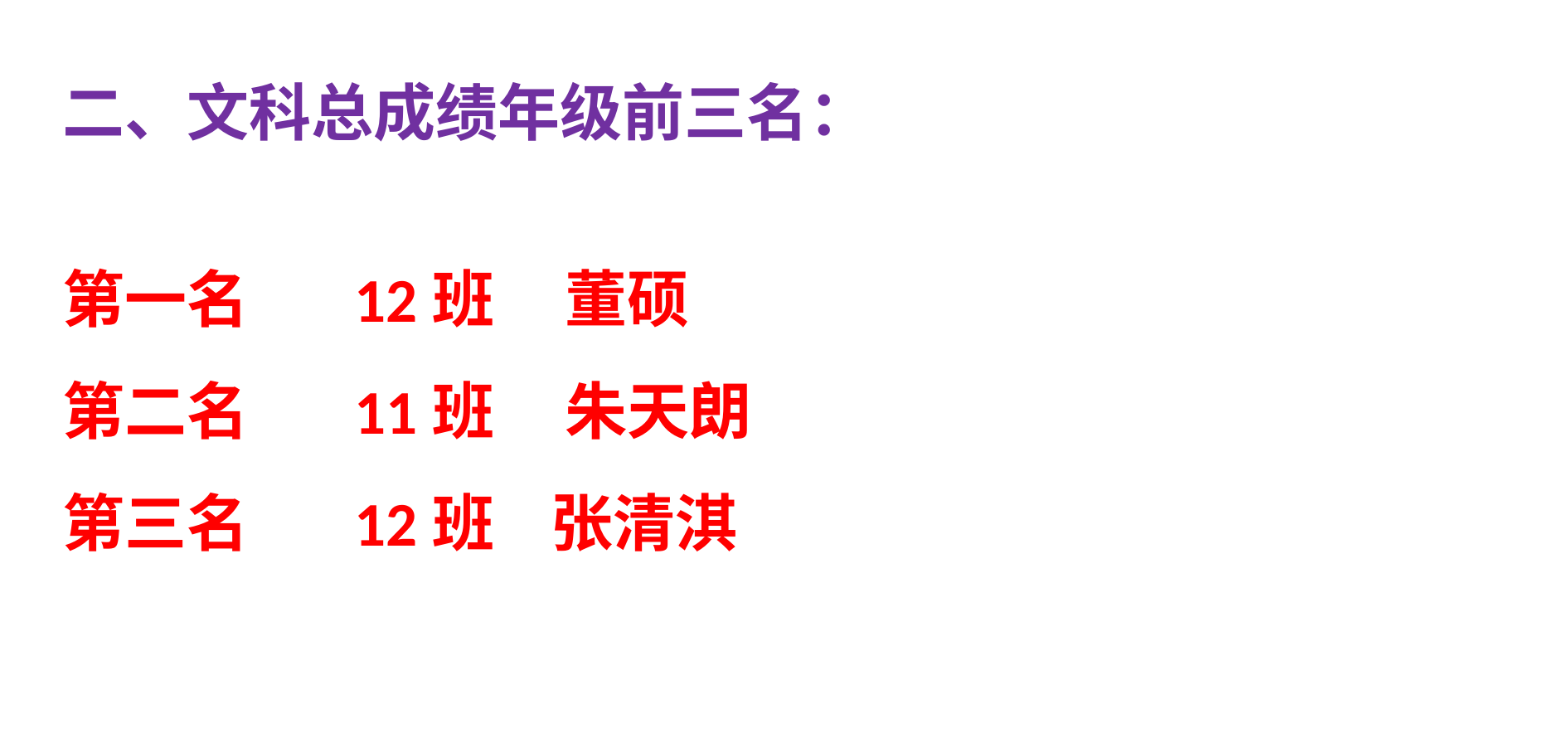

二、文科总成绩年级前三名：

第一名	  12班     董硕
第二名	  11班     朱天朗
第三名	  12班    张清淇